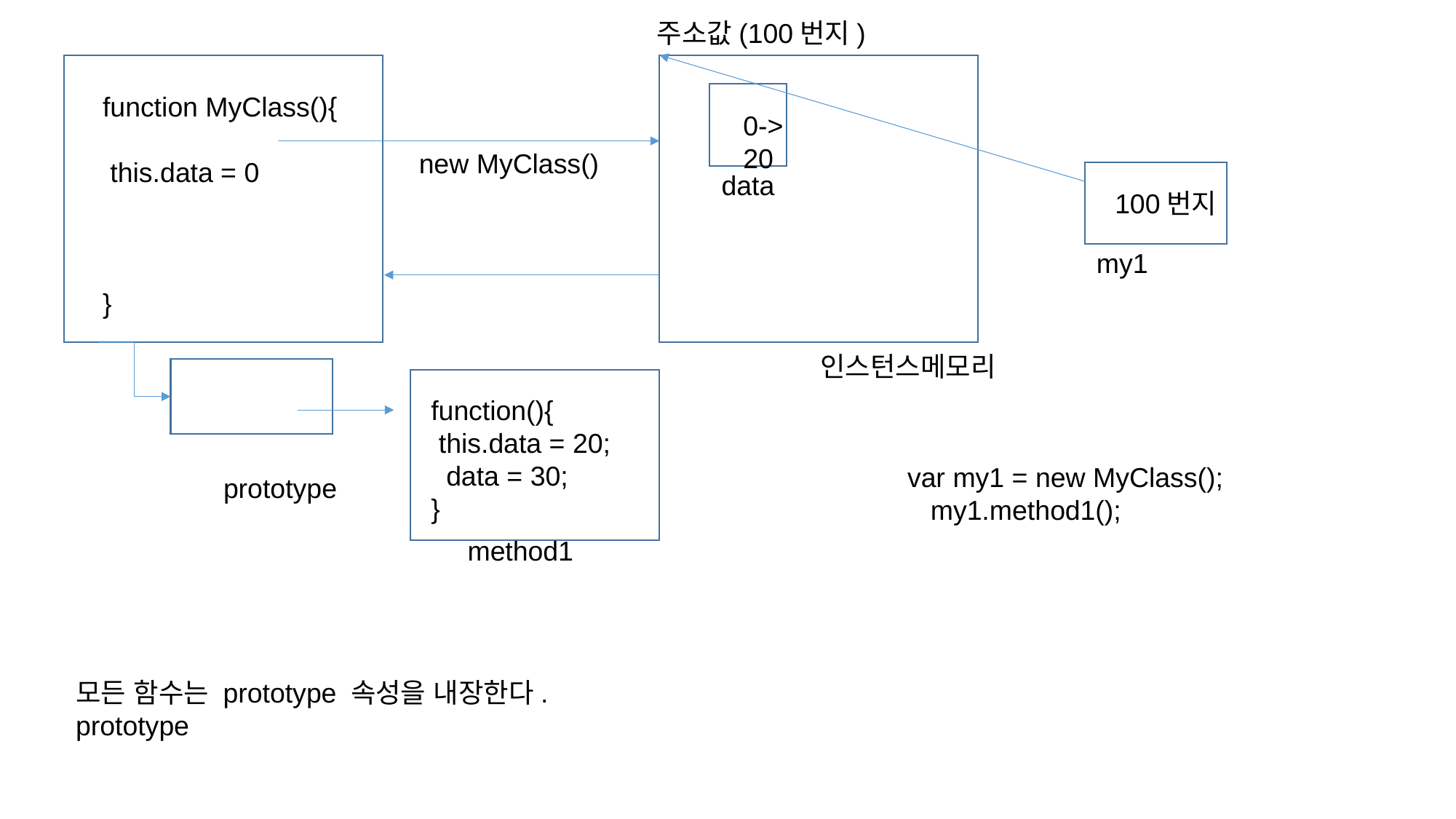

주소값(100번지)

function MyClass(){

 this.data = 0

}

0->
20
new MyClass()
data

100번지
my1
인스턴스메모리

function(){
 this.data = 20;
  data = 30;
}
var my1 = new MyClass();
   my1.method1();
prototype
method1
모든 함수는 prototype 속성을 내장한다.
prototype